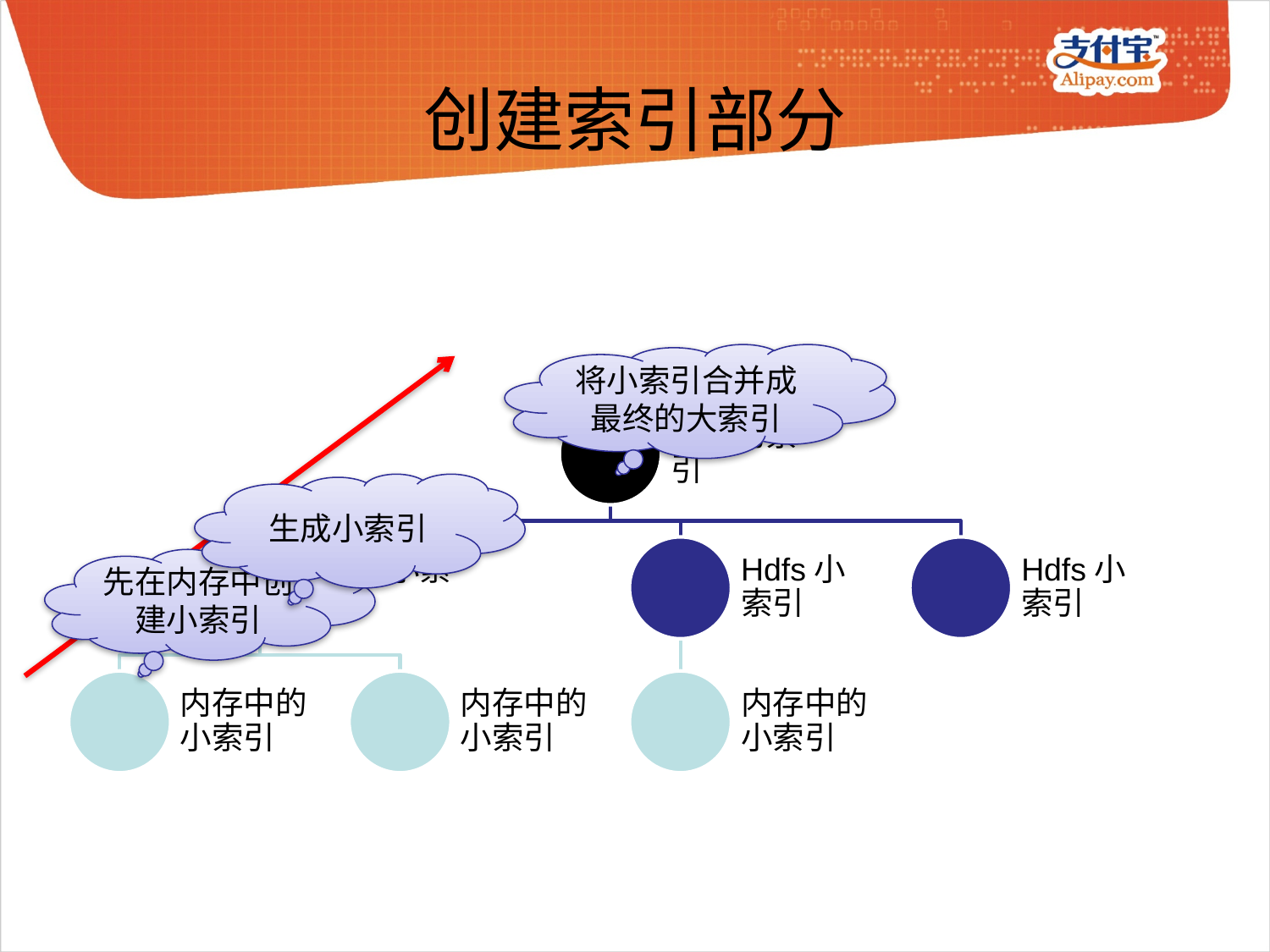

# 创建索引部分
最终的索引
hdfs小索引
内存中的小索引
内存中的小索引
Hdfs小索引
内存中的小索引
Hdfs小索引
将小索引合并成最终的大索引
生成小索引
先在内存中创建小索引